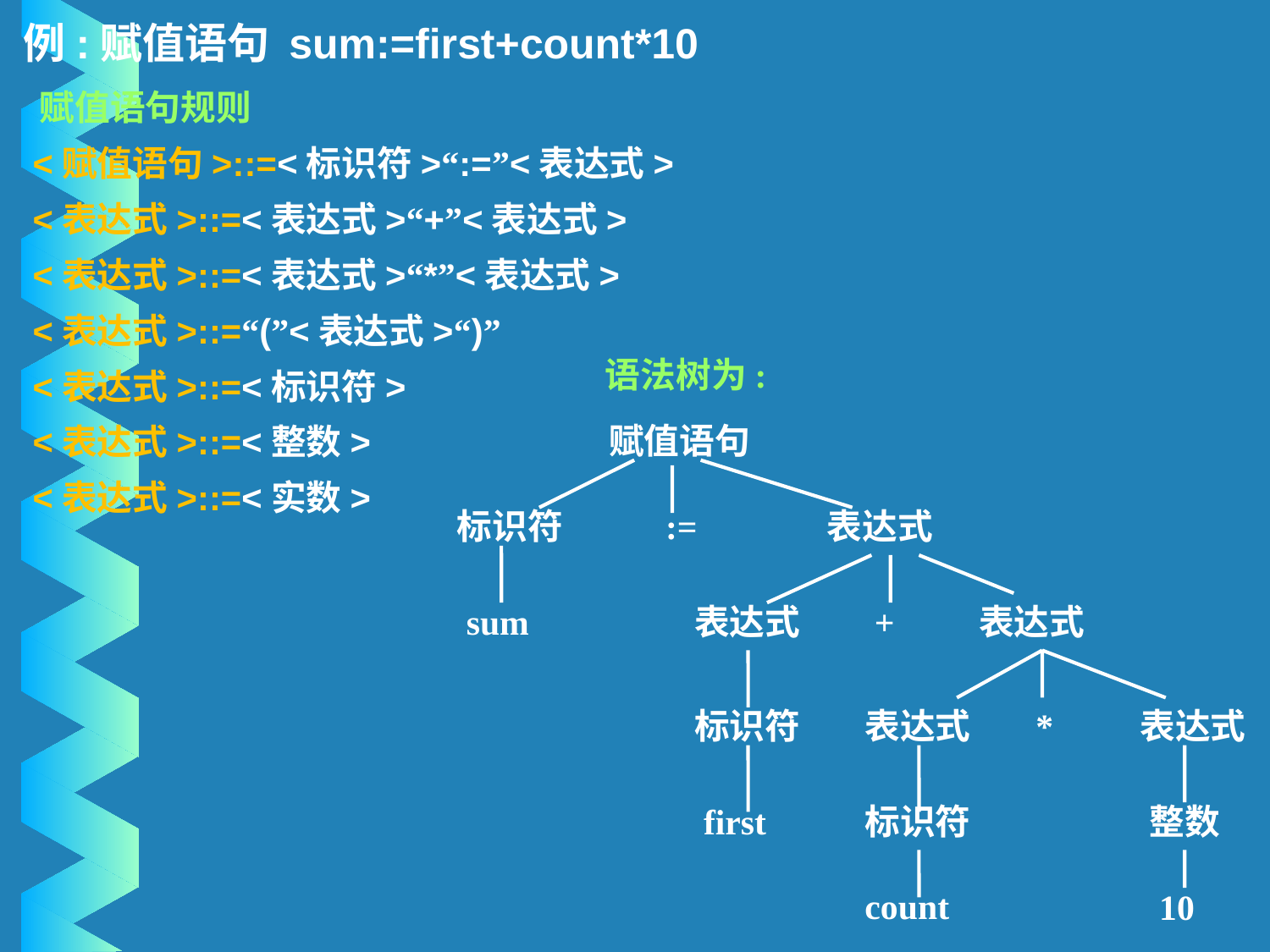

# 例:赋值语句 sum:=first+count*10
 赋值语句规则
 <赋值语句>::=<标识符>“:=”<表达式>
 <表达式>::=<表达式>“+”<表达式>
 <表达式>::=<表达式>“*”<表达式>
 <表达式>::=“(”<表达式>“)”
 <表达式>::=<标识符>
 <表达式>::=<整数>
 <表达式>::=<实数>
语法树为:
赋值语句

标识符
:=
表达式

表达式
+
表达式
sum

标识符

first

表达式
*
表达式

标识符

count

整数

10